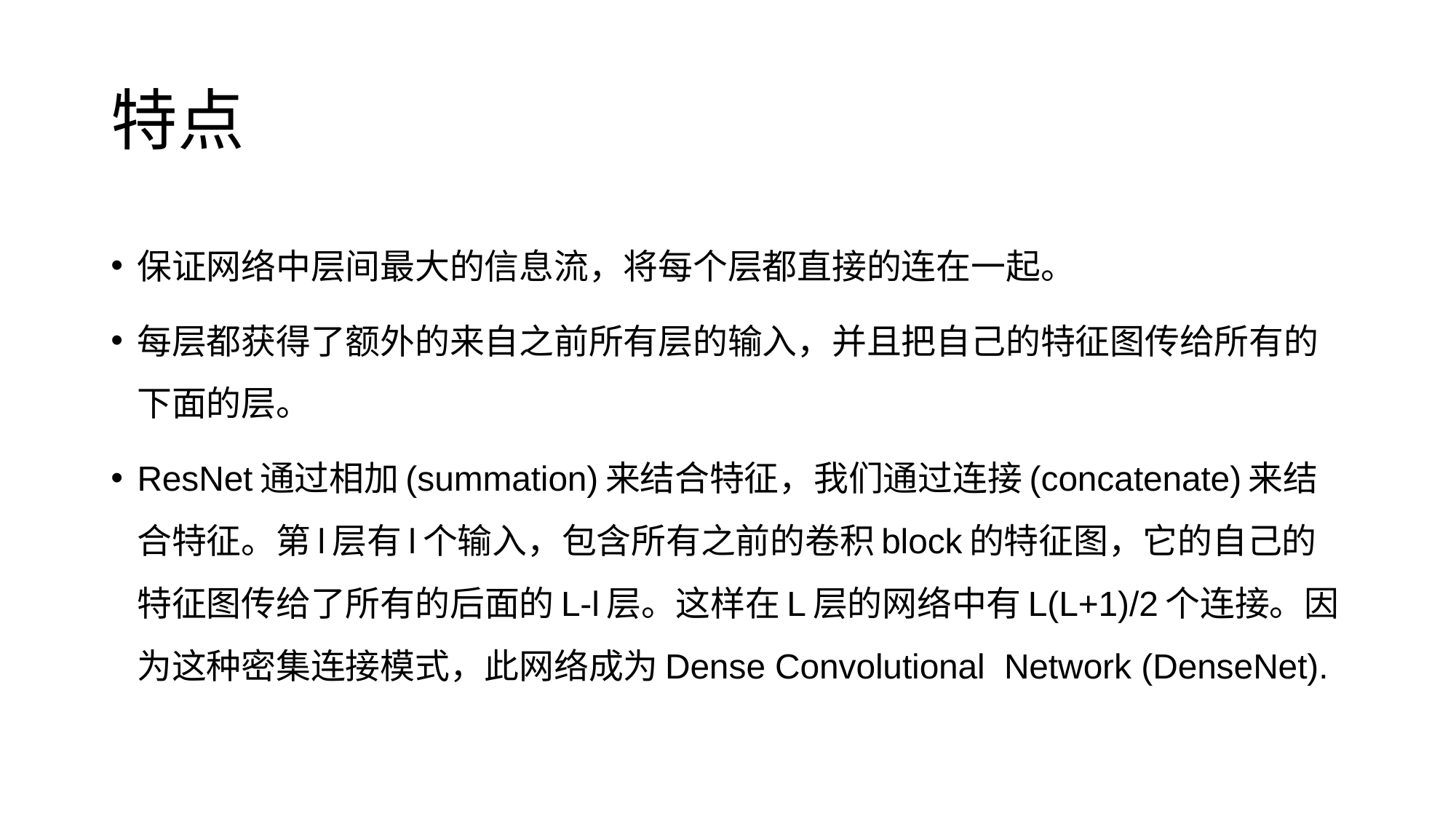

# 特点
保证网络中层间最大的信息流，将每个层都直接的连在一起。
每层都获得了额外的来自之前所有层的输入，并且把自己的特征图传给所有的下面的层。
ResNet通过相加(summation)来结合特征，我们通过连接(concatenate)来结合特征。第l层有l个输入，包含所有之前的卷积block的特征图，它的自己的特征图传给了所有的后面的L-l层。这样在L层的网络中有L(L+1)/2个连接。因为这种密集连接模式，此网络成为Dense Convolutional  Network (DenseNet).